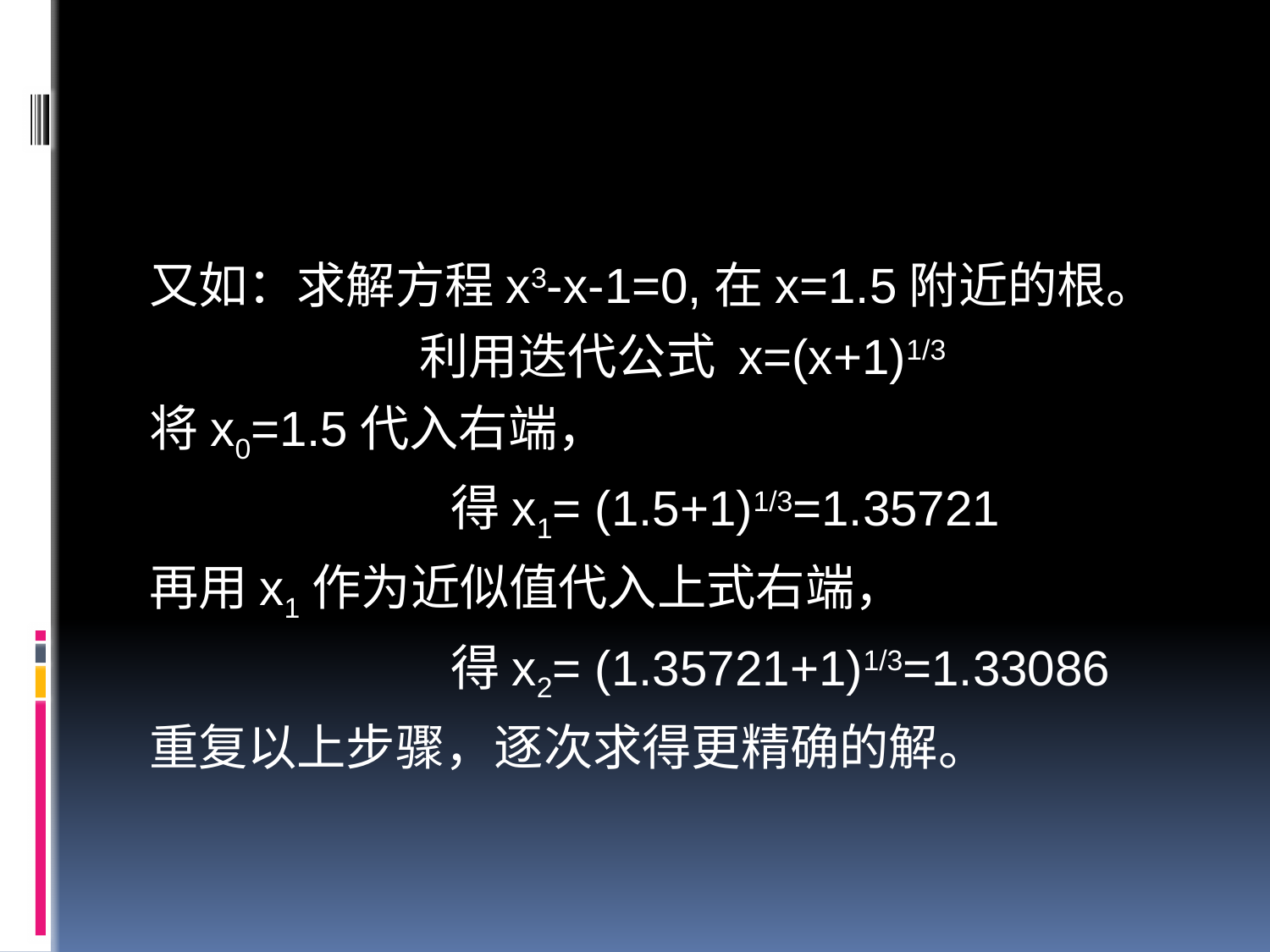

#
又如：求解方程x3-x-1=0,在x=1.5附近的根。
 利用迭代公式 x=(x+1)1/3
将x0=1.5代入右端，
			得x1= (1.5+1)1/3=1.35721
再用x1作为近似值代入上式右端，
			得x2= (1.35721+1)1/3=1.33086
重复以上步骤，逐次求得更精确的解。